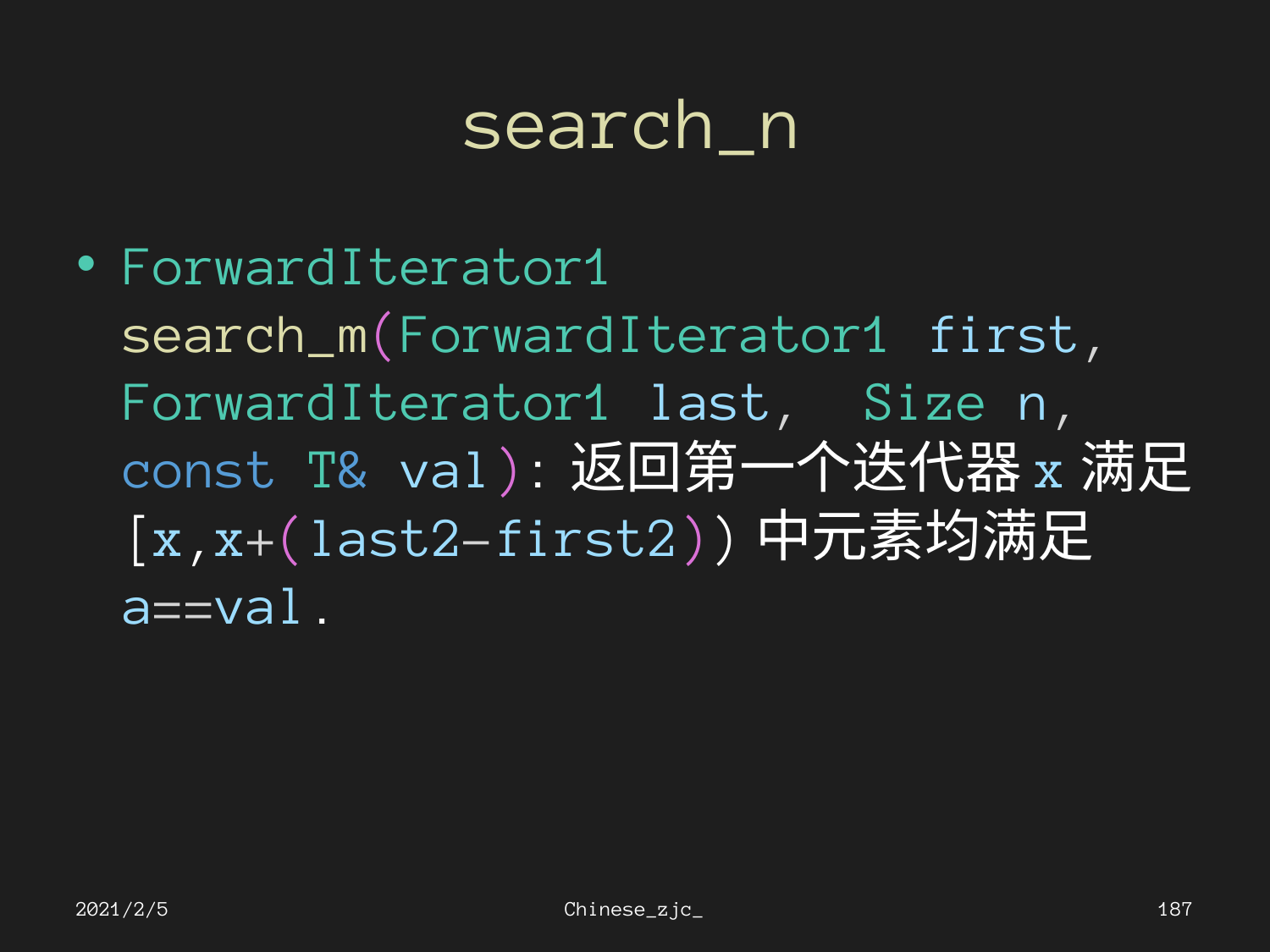

# search_n
ForwardIterator1 search_m(ForwardIterator1 first, ForwardIterator1 last,  Size n, const T& val):返回第一个迭代器x满足[x,x+(last2-first2))中元素均满足a==val.
2021/2/5
Chinese_zjc_
187